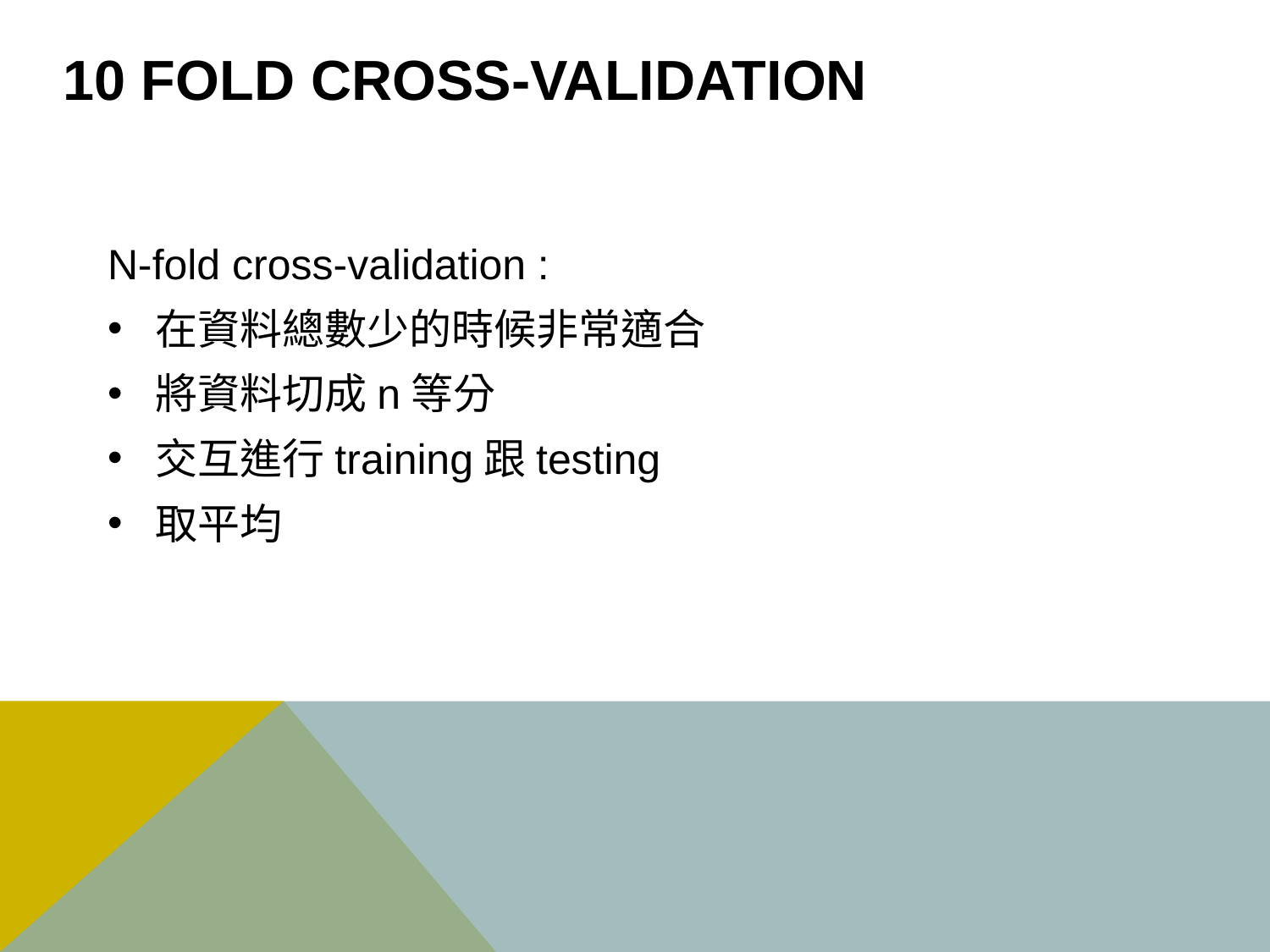

# 10 fold cross-validation

N-fold cross-validation :
在資料總數少的時候非常適合
將資料切成n等分
交互進行training跟testing
取平均